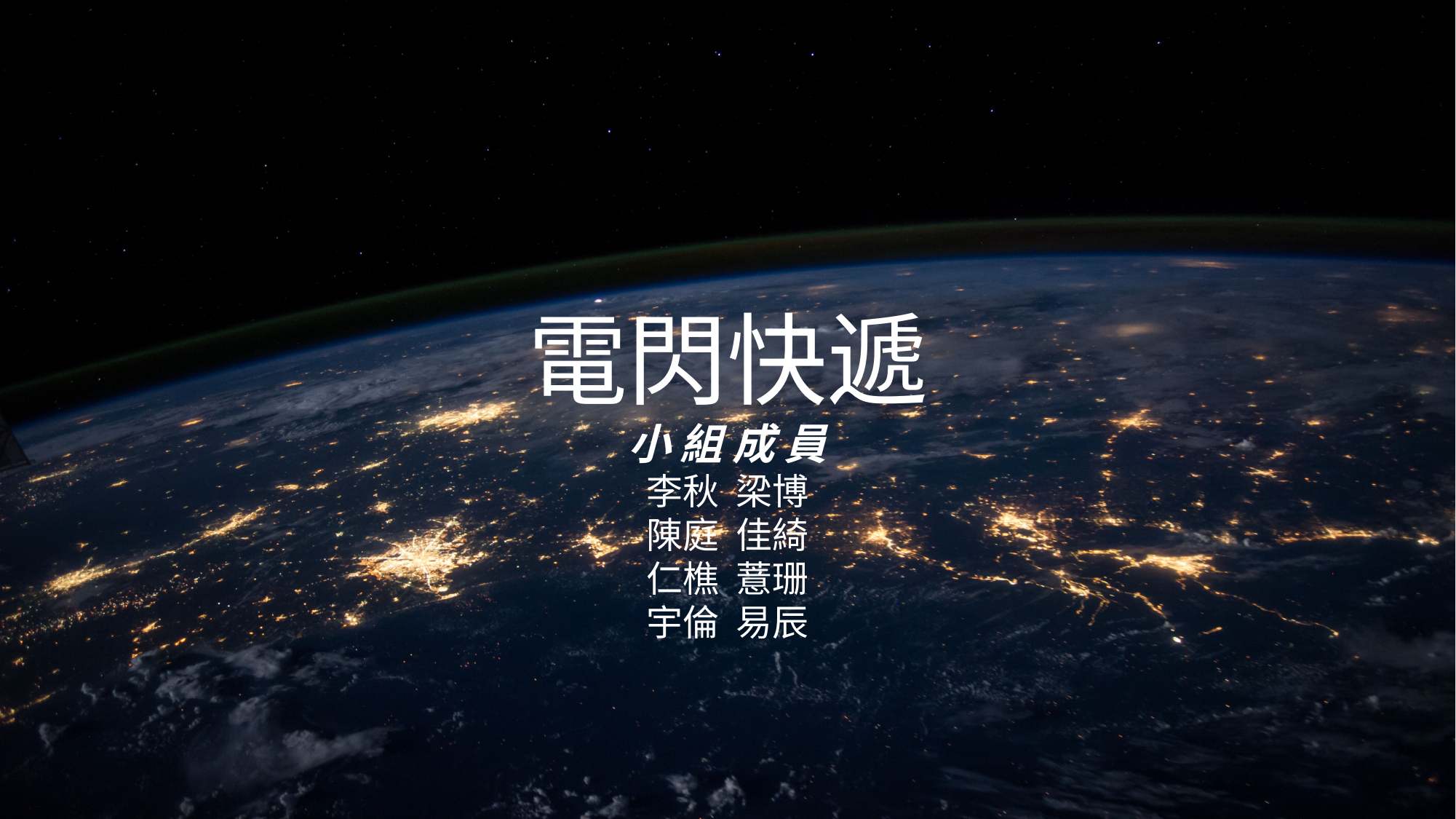

電閃快遞
小 組 成 員
李秋  梁博
陳庭  佳綺
仁樵  薏珊
宇倫  易辰